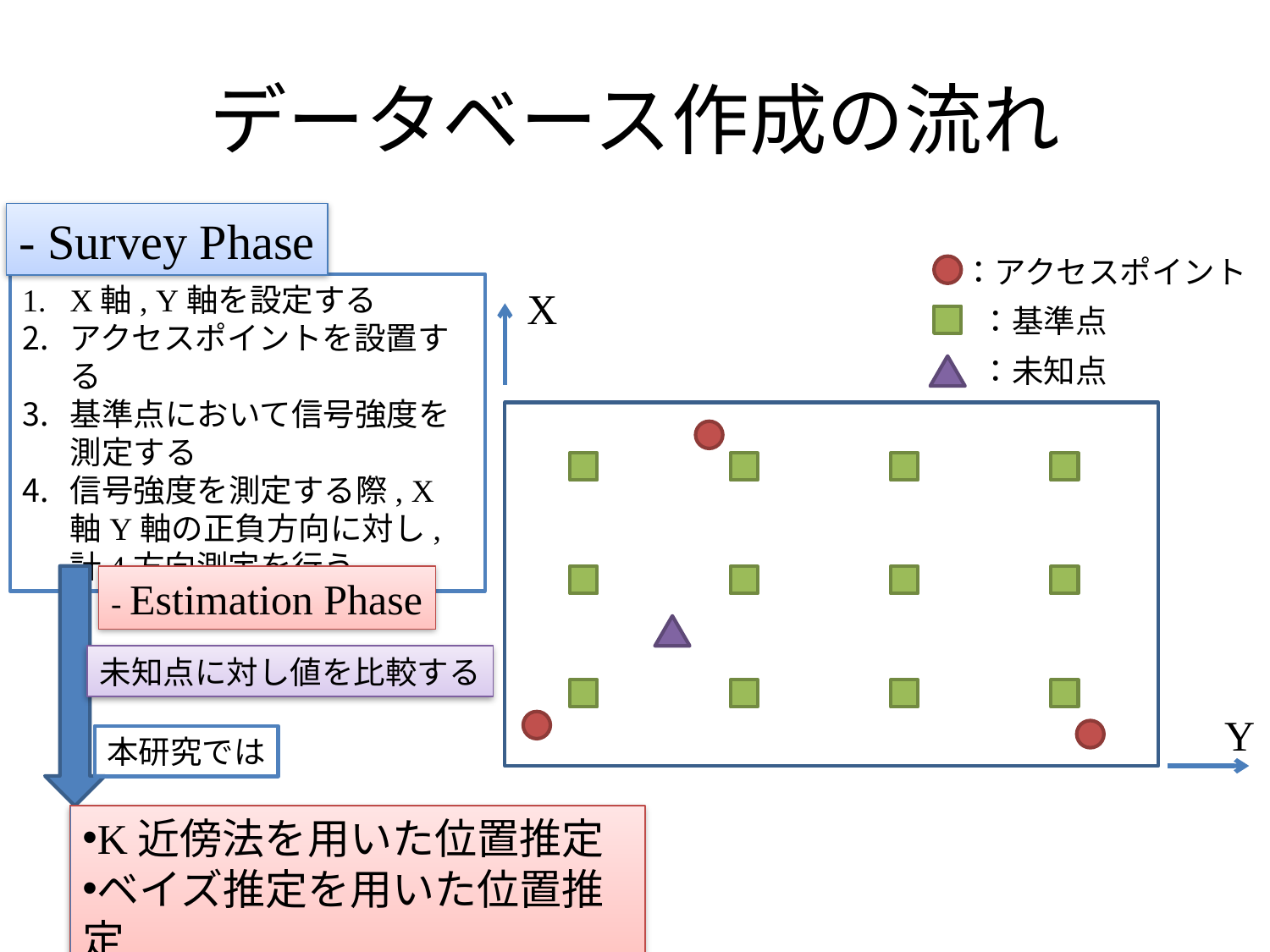

# データベース作成の流れ
- Survey Phase
：アクセスポイント

X軸, Y軸を設定する
アクセスポイントを設置する
基準点において信号強度を測定する
信号強度を測定する際, X軸Y軸の正負方向に対し, 計4方向測定を行う
X
：基準点

：未知点

- Estimation Phase

未知点に対し値を比較する
Y
本研究では
K近傍法を用いた位置推定
ベイズ推定を用いた位置推定